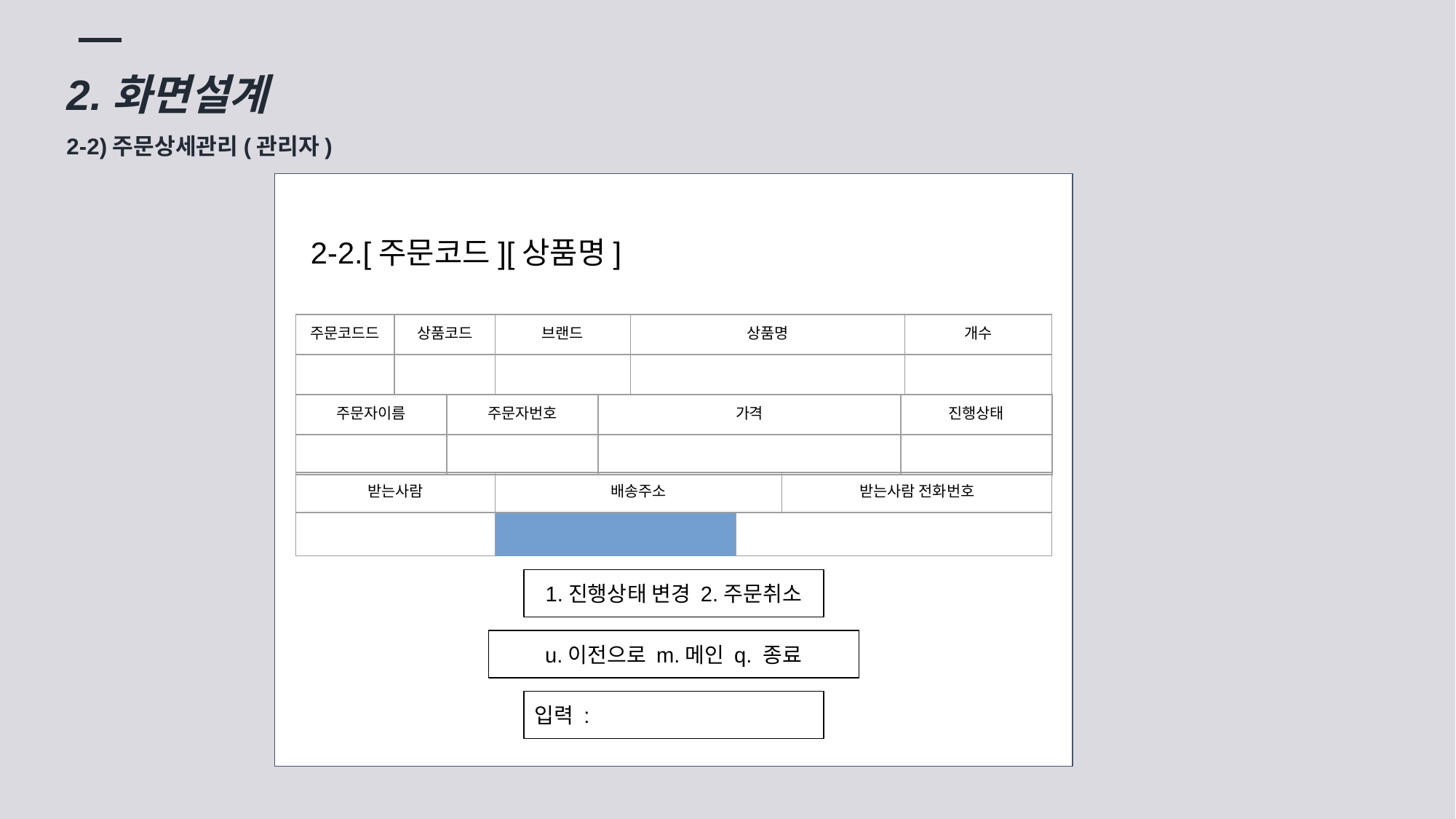

2.화면설계
2-2)주문상세관리(관리자)

2-2.[주문코드][상품명]
| 주문코드드 | 상품코드 | 브랜드 | 상품명 | 개수 |
| --- | --- | --- | --- | --- |
|  |  |  |  |  |
| 주문자이름 | 주문자번호 | 가격 |  | 진행상태 |
| --- | --- | --- | --- | --- |
|  |  |  |  |  |
| 받는사람 |  | 배송주소 |  | 받는사람 전화번호 |
| --- | --- | --- | --- | --- |
|  |  |  |  |  |
1.진행상태 변경 2.주문취소
u.이전으로 m.메인 q. 종료
입력 :